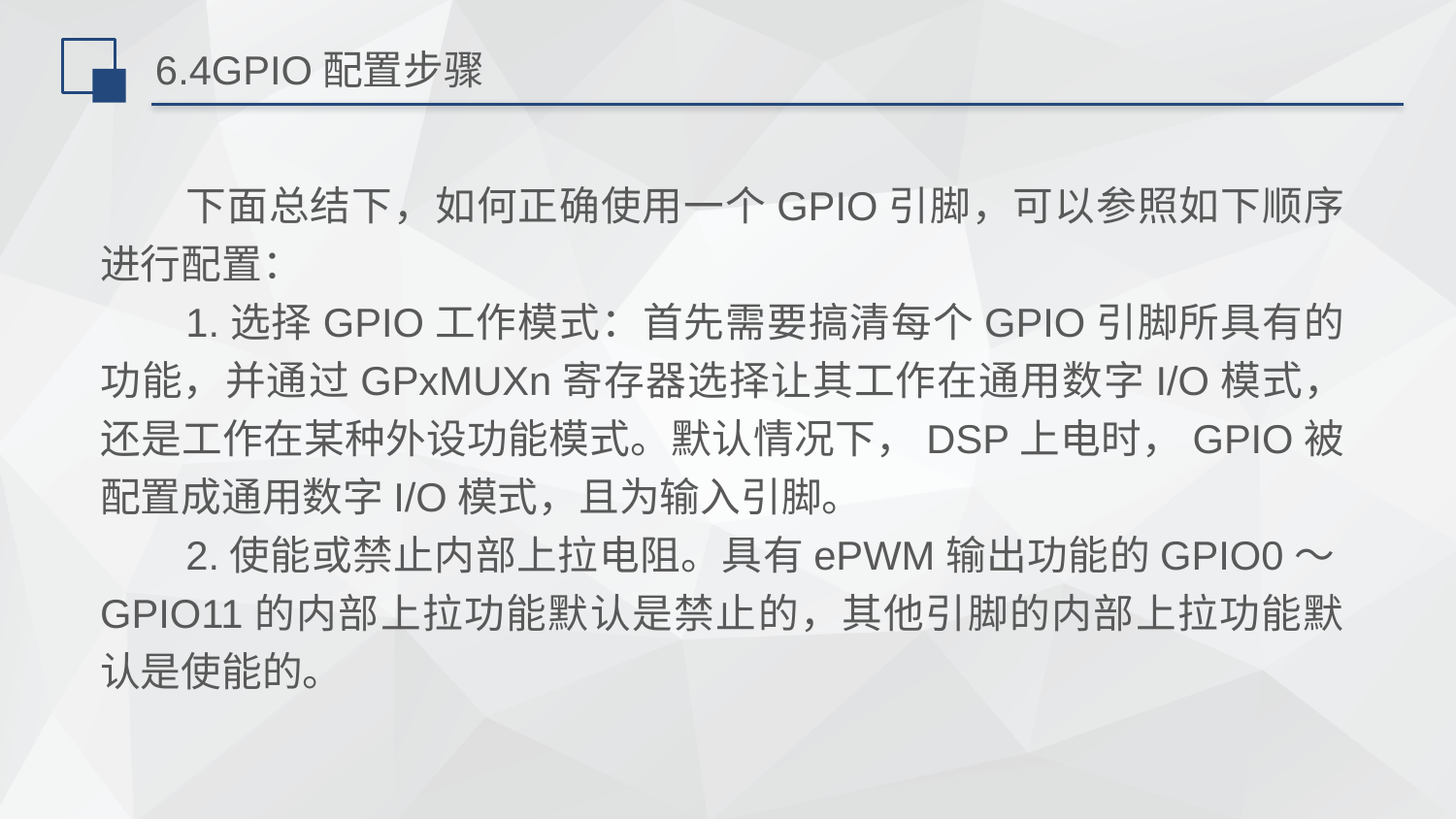

# 6.4GPIO配置步骤
下面总结下，如何正确使用一个GPIO引脚，可以参照如下顺序进行配置：
1.选择GPIO工作模式：首先需要搞清每个GPIO引脚所具有的功能，并通过GPxMUXn寄存器选择让其工作在通用数字I/O模式，还是工作在某种外设功能模式。默认情况下，DSP上电时，GPIO被配置成通用数字I/O模式，且为输入引脚。
2.使能或禁止内部上拉电阻。具有ePWM输出功能的GPIO0～GPIO11的内部上拉功能默认是禁止的，其他引脚的内部上拉功能默认是使能的。